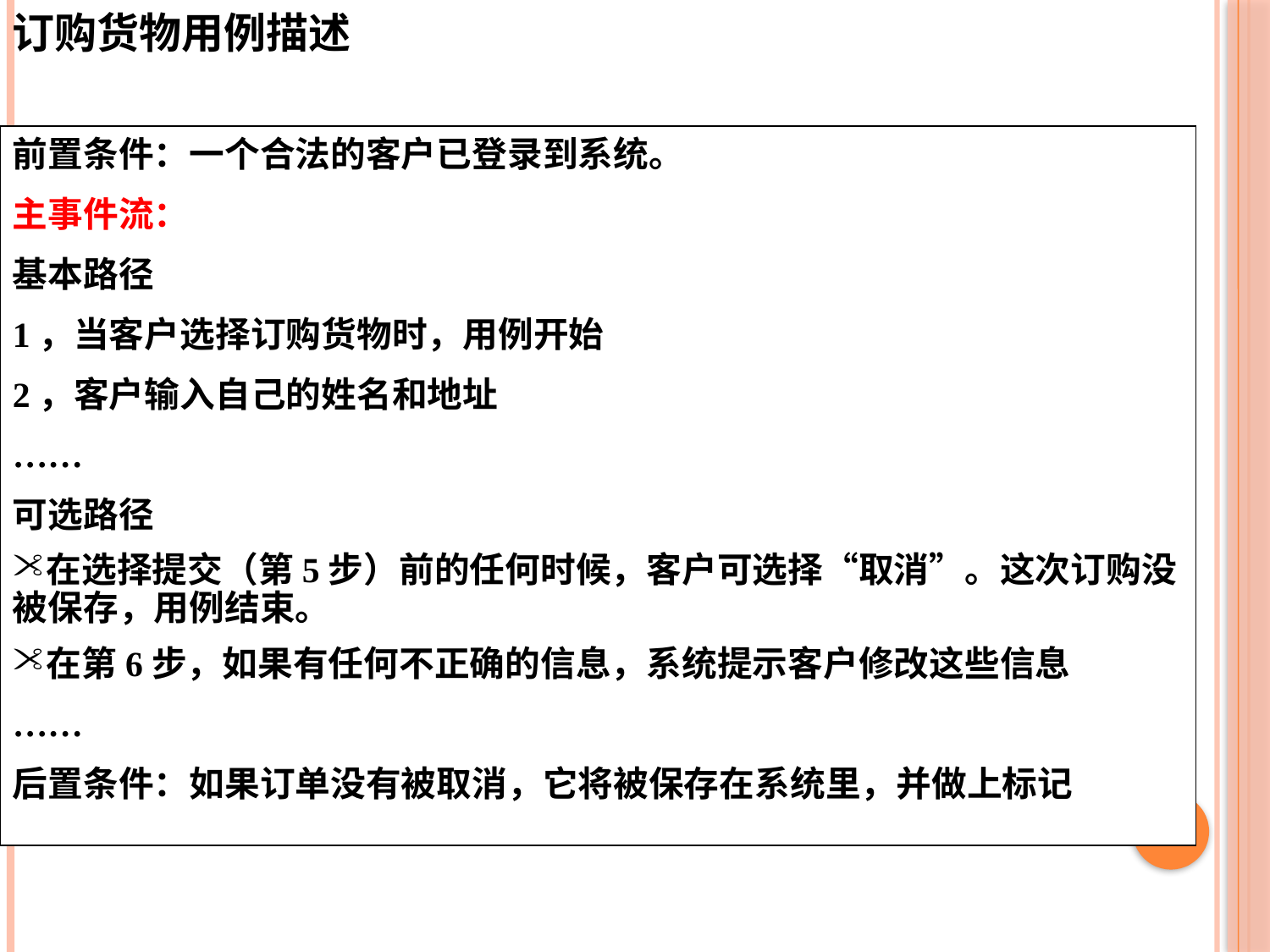

订购货物用例描述
前置条件：一个合法的客户已登录到系统。
主事件流：
基本路径
1，当客户选择订购货物时，用例开始
2，客户输入自己的姓名和地址
……
可选路径
在选择提交（第5步）前的任何时候，客户可选择“取消”。这次订购没被保存，用例结束。
在第6步，如果有任何不正确的信息，系统提示客户修改这些信息
……
后置条件：如果订单没有被取消，它将被保存在系统里，并做上标记